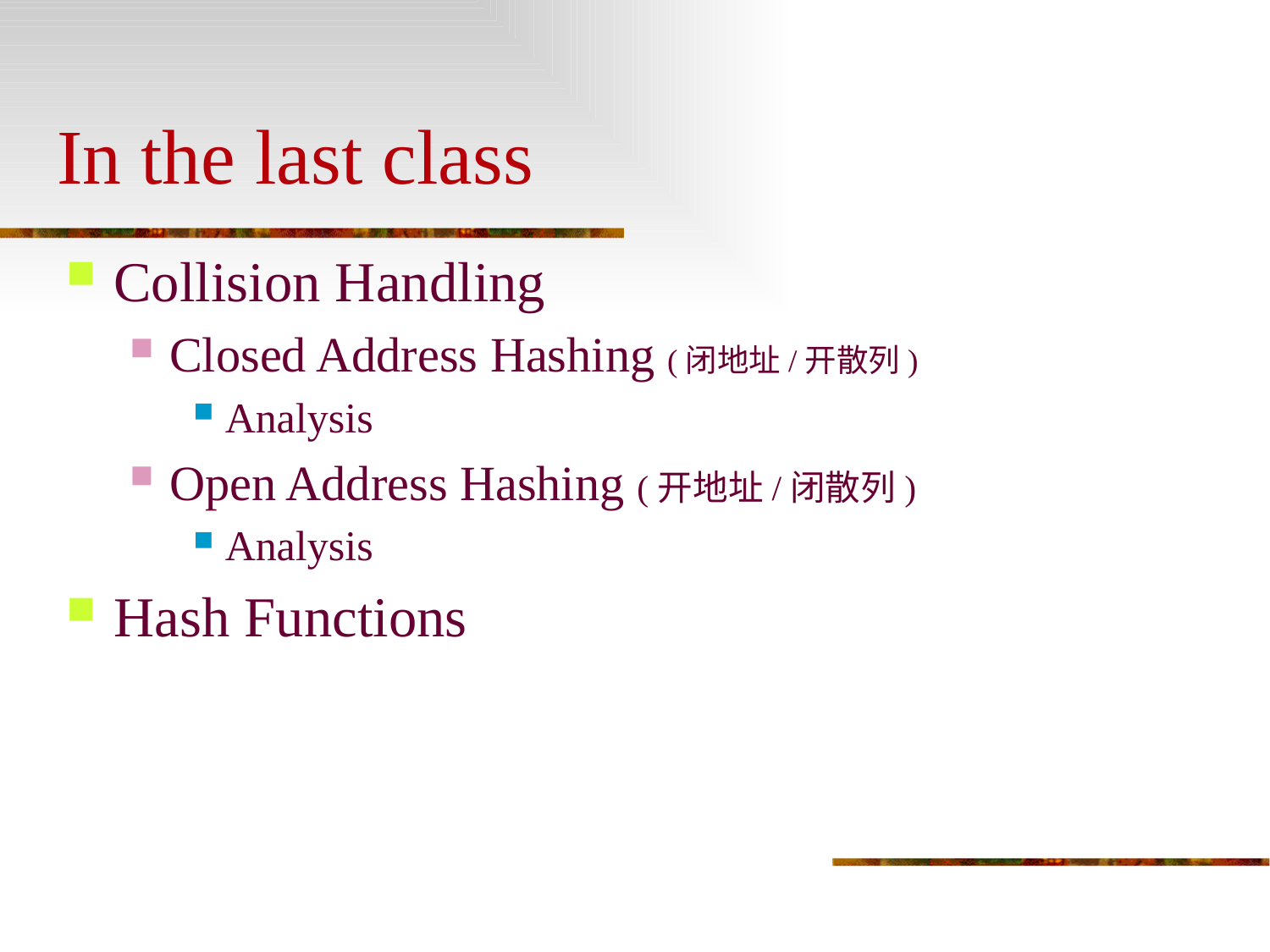

# In the last class
Collision Handling
Closed Address Hashing (闭地址/开散列)
Analysis
Open Address Hashing (开地址/闭散列)
Analysis
Hash Functions